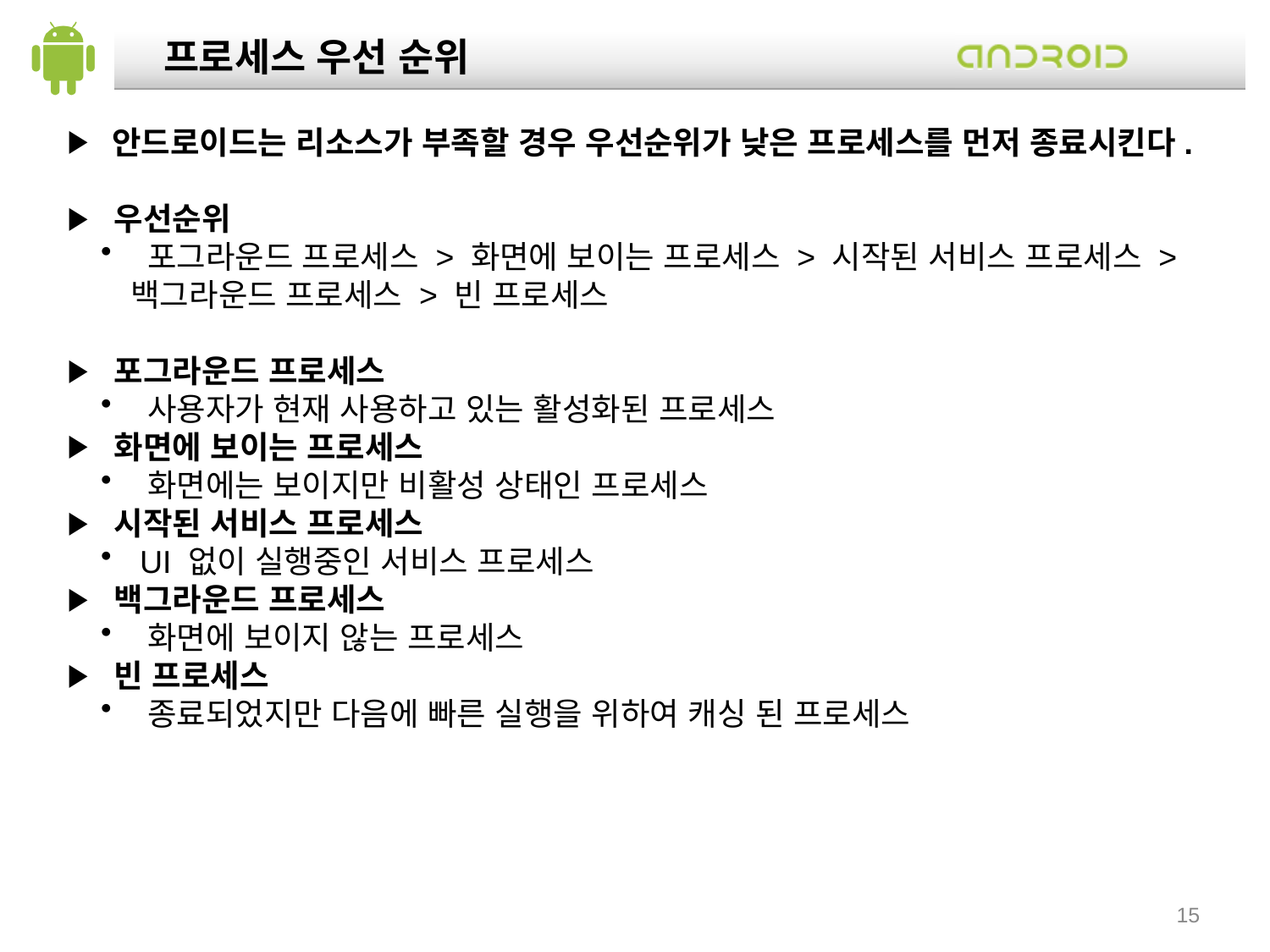

프로세스 우선 순위
 안드로이드는 리소스가 부족할 경우 우선순위가 낮은 프로세스를 먼저 종료시킨다.

 우선순위
 포그라운드 프로세스 > 화면에 보이는 프로세스 > 시작된 서비스 프로세스 > 백그라운드 프로세스 > 빈 프로세스

 포그라운드 프로세스
 사용자가 현재 사용하고 있는 활성화된 프로세스
 화면에 보이는 프로세스
 화면에는 보이지만 비활성 상태인 프로세스
 시작된 서비스 프로세스
 UI 없이 실행중인 서비스 프로세스
 백그라운드 프로세스
 화면에 보이지 않는 프로세스
 빈 프로세스
 종료되었지만 다음에 빠른 실행을 위하여 캐싱 된 프로세스

15